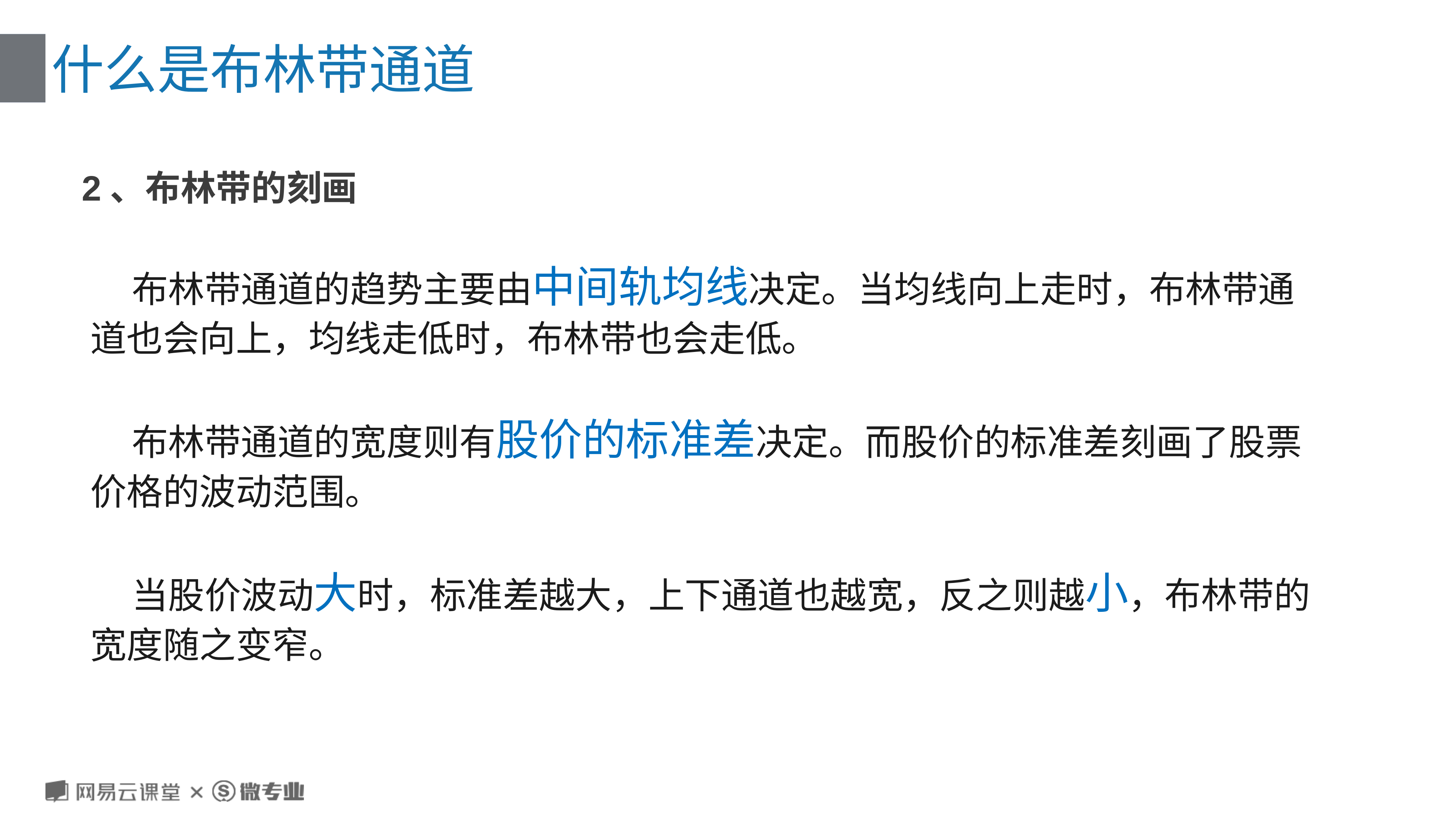

# 什么是布林带通道
2、布林带的刻画
    布林带通道的趋势主要由中间轨均线决定。当均线向上走时，布林带通道也会向上，均线走低时，布林带也会走低。

    布林带通道的宽度则有股价的标准差决定。而股价的标准差刻画了股票价格的波动范围。

    当股价波动大时，标准差越大，上下通道也越宽，反之则越小，布林带的宽度随之变窄。